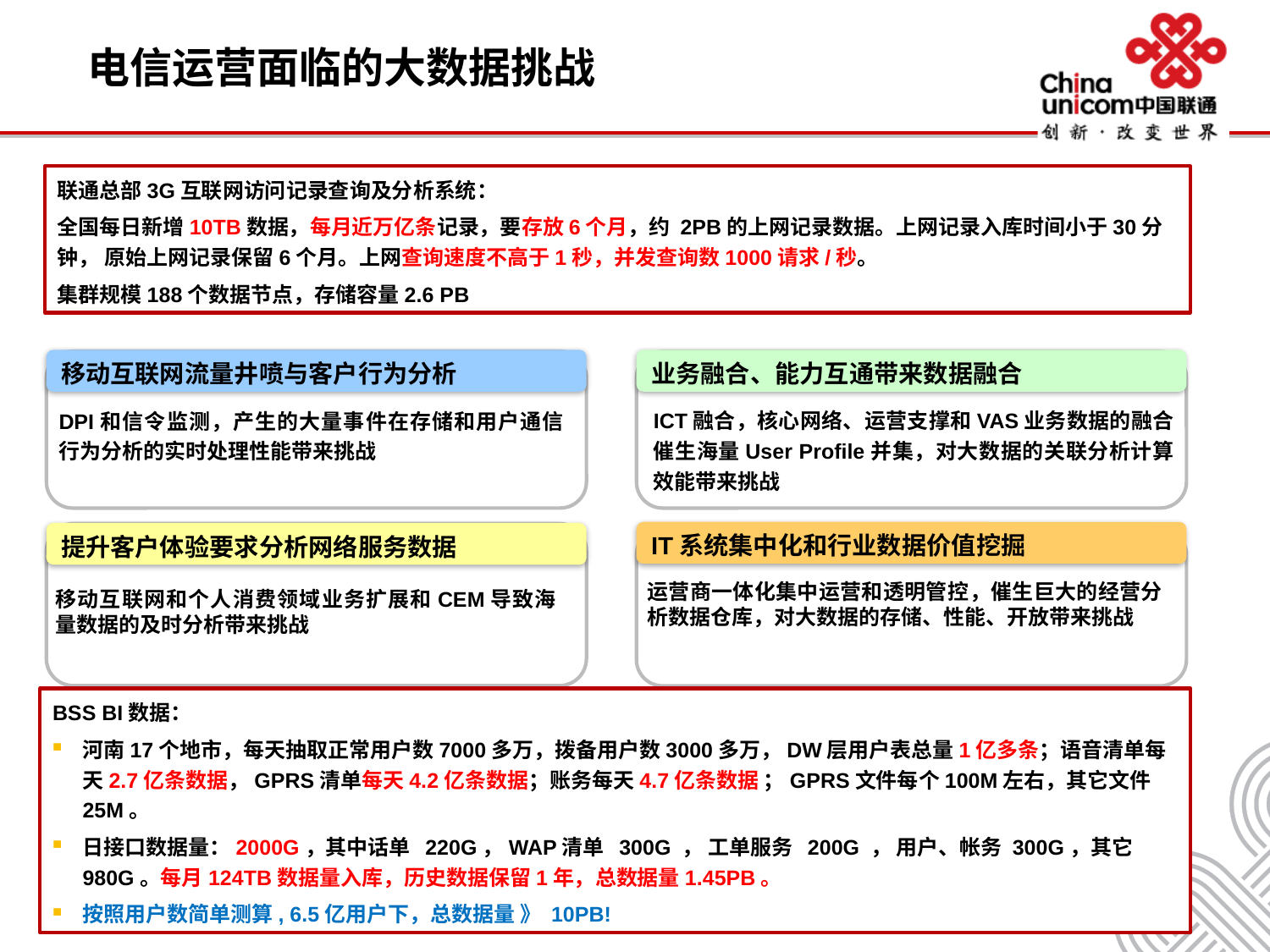

# 电信运营面临的大数据挑战
联通总部3G互联网访问记录查询及分析系统：
全国每日新增10TB数据，每月近万亿条记录，要存放6个月，约 2PB的上网记录数据。上网记录入库时间小于30分钟， 原始上网记录保留6个月。上网查询速度不高于1秒，并发查询数1000请求/秒。
集群规模188个数据节点，存储容量2.6 PB
移动互联网流量井喷与客户行为分析
业务融合、能力互通带来数据融合

ICT融合，核心网络、运营支撑和VAS业务数据的融合催生海量User Profile并集，对大数据的关联分析计算效能带来挑战
DPI和信令监测，产生的大量事件在存储和用户通信行为分析的实时处理性能带来挑战
IT系统集中化和行业数据价值挖掘
提升客户体验要求分析网络服务数据

运营商一体化集中运营和透明管控，催生巨大的经营分析数据仓库，对大数据的存储、性能、开放带来挑战
移动互联网和个人消费领域业务扩展和CEM导致海量数据的及时分析带来挑战
BSS BI数据：
河南17个地市，每天抽取正常用户数7000多万，拨备用户数3000多万，DW层用户表总量1亿多条；语音清单每天2.7亿条数据，GPRS清单每天4.2亿条数据；账务每天4.7亿条数据 ；GPRS文件每个100M左右，其它文件25M。
日接口数据量：2000G，其中话单  220G，WAP清单  300G ， 工单服务  200G ， 用户、帐务 300G，其它980G。每月124TB数据量入库，历史数据保留1年，总数据量1.45PB。
按照用户数简单测算, 6.5亿用户下，总数据量 》 10PB!
8